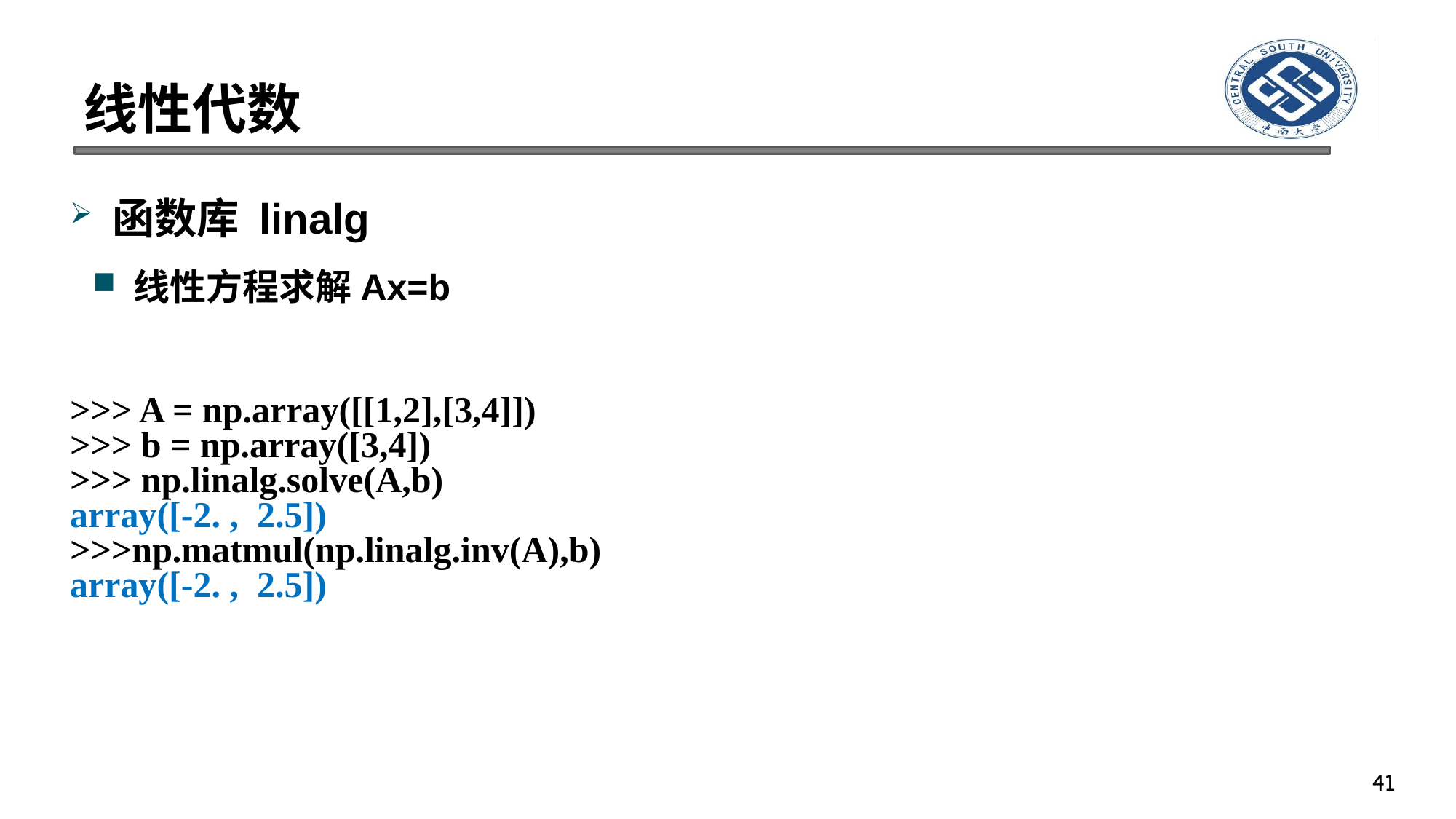

# 线性代数
函数库 linalg
线性方程求解Ax=b

>>> A = np.array([[1,2],[3,4]])
>>> b = np.array([3,4])
>>> np.linalg.solve(A,b)
array([-2. ,  2.5])
>>>np.matmul(np.linalg.inv(A),b)
array([-2. ,  2.5])

41